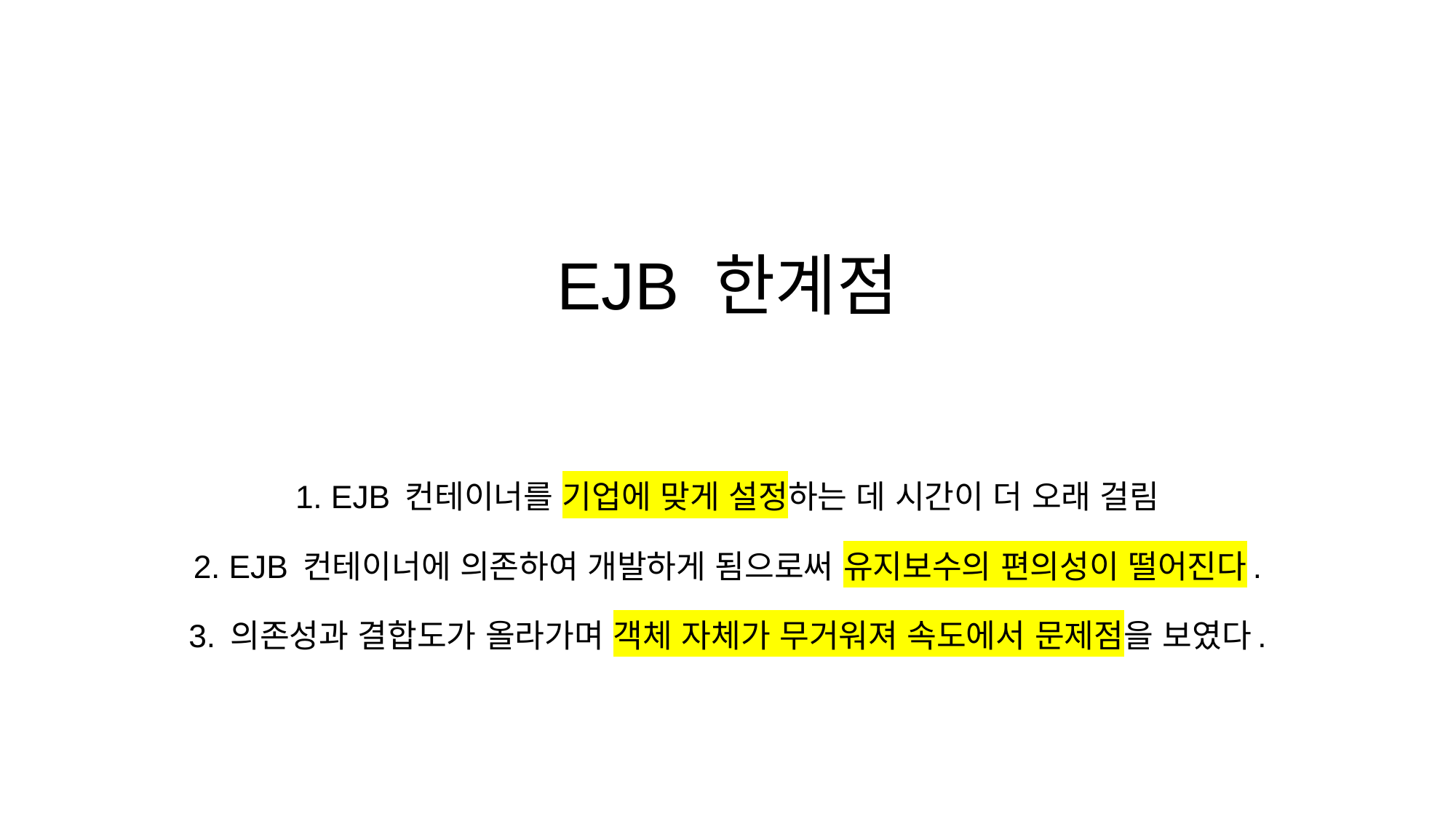

# EJB 한계점
1. EJB 컨테이너를 기업에 맞게 설정하는 데 시간이 더 오래 걸림
2. EJB 컨테이너에 의존하여 개발하게 됨으로써 유지보수의 편의성이 떨어진다.
3. 의존성과 결합도가 올라가며 객체 자체가 무거워져 속도에서 문제점을 보였다.